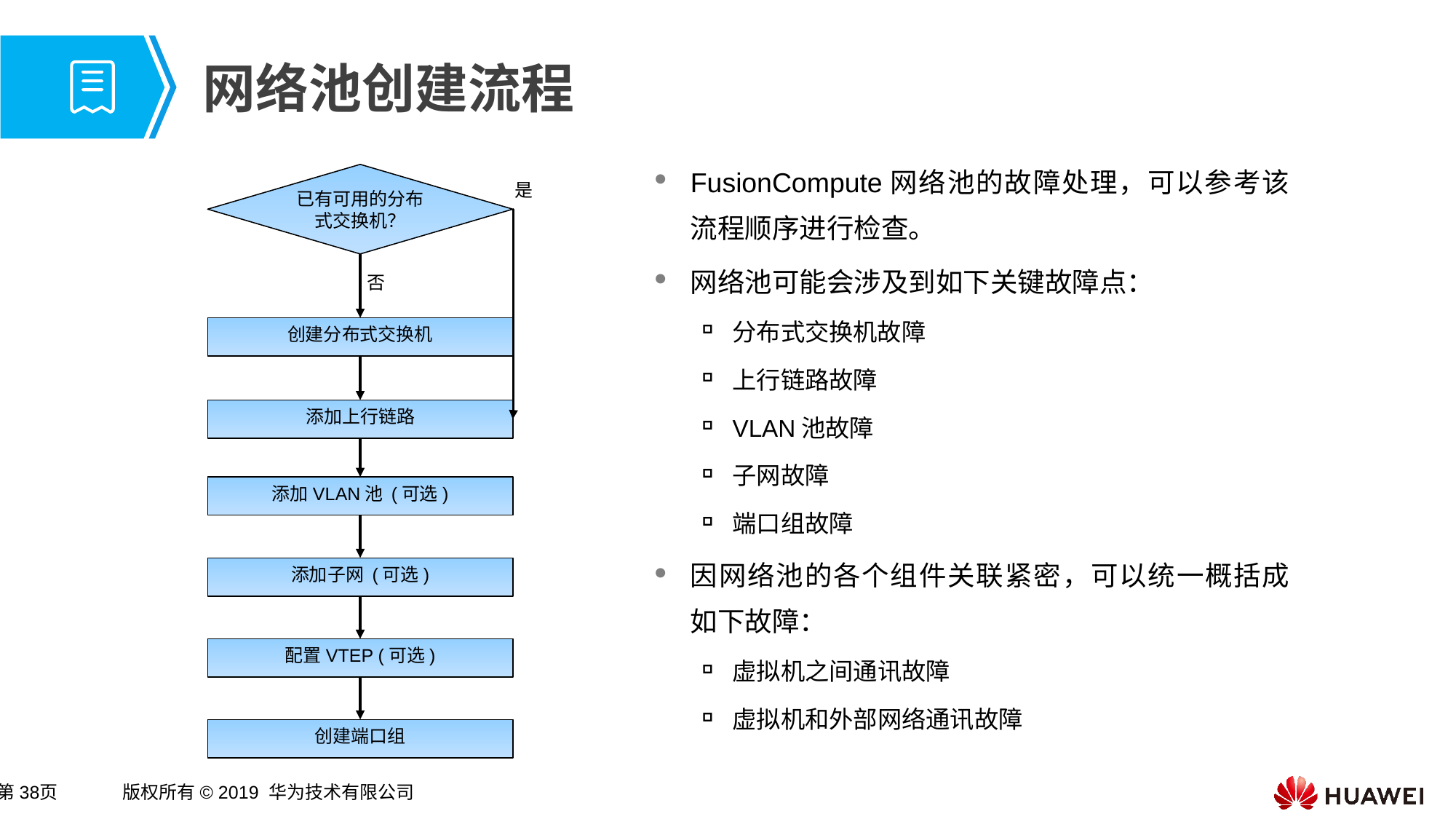

# 网络池创建流程
FusionCompute网络池的故障处理，可以参考该流程顺序进行检查。
网络池可能会涉及到如下关键故障点：
分布式交换机故障
上行链路故障
VLAN池故障
子网故障
端口组故障
因网络池的各个组件关联紧密，可以统一概括成如下故障：
虚拟机之间通讯故障
虚拟机和外部网络通讯故障
已有可用的分布式交换机？
是
否
创建分布式交换机
添加上行链路
添加VLAN池 (可选)
添加子网 (可选)
配置VTEP (可选)
创建端口组